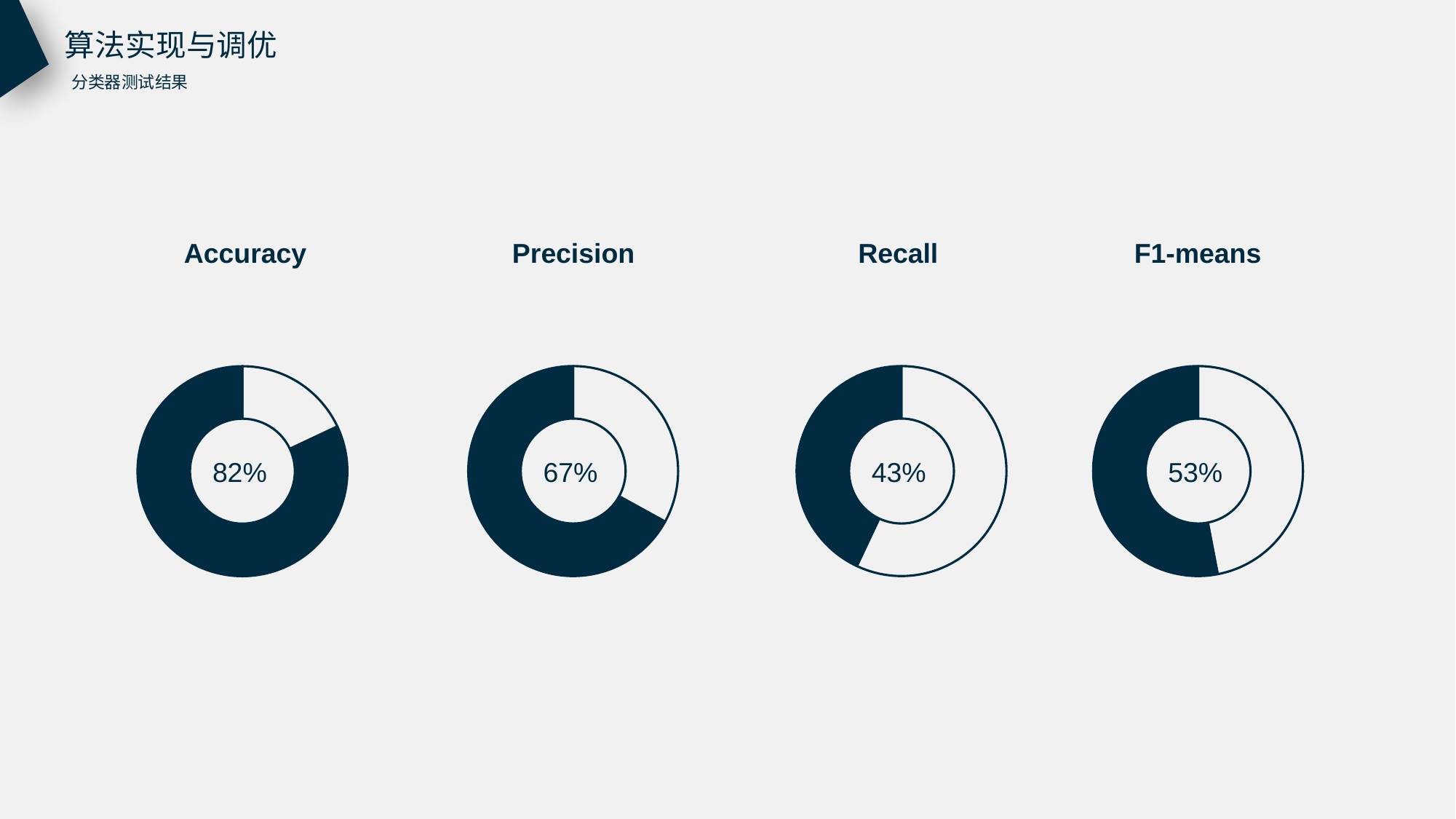

算法实现与调优
 分类器测试结果
Accuracy
Precision
Recall
F1-means

### Chart

| Category | 销售额 |
|---|---|
| 第一季度 | 0.33 |
| 第二季度 | 0.67 |
67%

### Chart

| Category | 销售额 |
|---|---|
| 第一季度 | 0.57 |
| 第二季度 | 0.43 |
43%

### Chart

| Category | 销售额 |
|---|---|
| 第一季度 | 0.47 |
| 第二季度 | 0.53 |
53%

### Chart

| Category | 销售额 |
|---|---|
| 第一季度 | 0.18 |
| 第二季度 | 0.82 |
82%